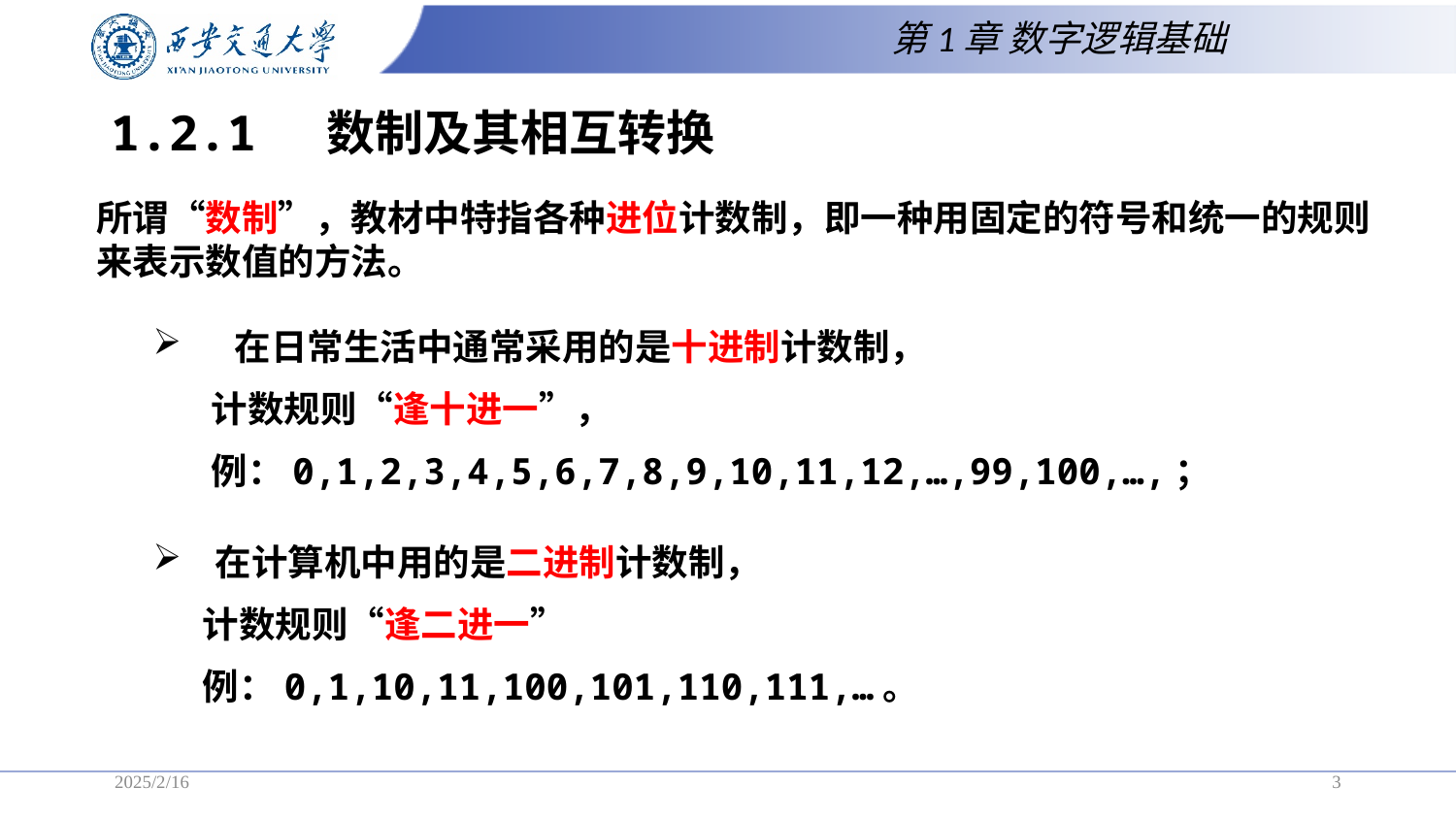

第1章 数字逻辑基础
1.2.1  数制及其相互转换
所谓“数制”，教材中特指各种进位计数制，即一种用固定的符号和统一的规则来表示数值的方法。
在日常生活中通常采用的是十进制计数制，
      计数规则“逢十进一”，
      例：0,1,2,3,4,5,6,7,8,9,10,11,12,…,99,100,…,；
   在计算机中用的是二进制计数制，
     计数规则“逢二进一”
     例：0,1,10,11,100,101,110,111,…。
2025/2/16
3